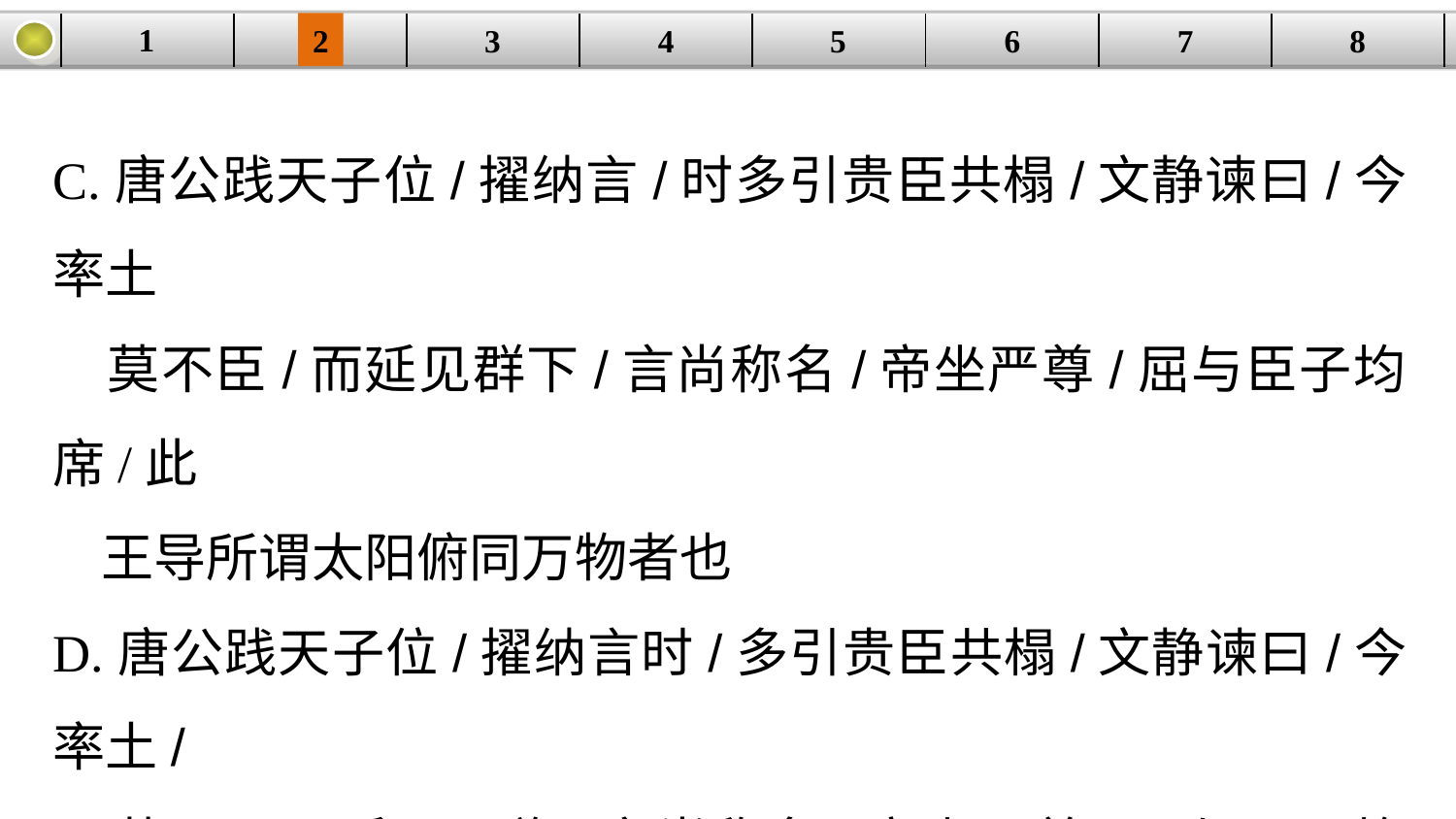

1
3
4
5
6
8
2
|  |  |  |  |  |  |  |  |
| --- | --- | --- | --- | --- | --- | --- | --- |
7

C.唐公践天子位/擢纳言/时多引贵臣共榻/文静谏曰/今率土
   莫不臣/而延见群下/言尚称名/帝坐严尊/屈与臣子均席/此
   王导所谓太阳俯同万物者也
D.唐公践天子位/擢纳言时/多引贵臣共榻/文静谏曰/今率土/
   莫不臣而延见/群下言尚称名/帝坐严尊/屈与臣子均席/此
   王导所谓太阳俯同万物者也